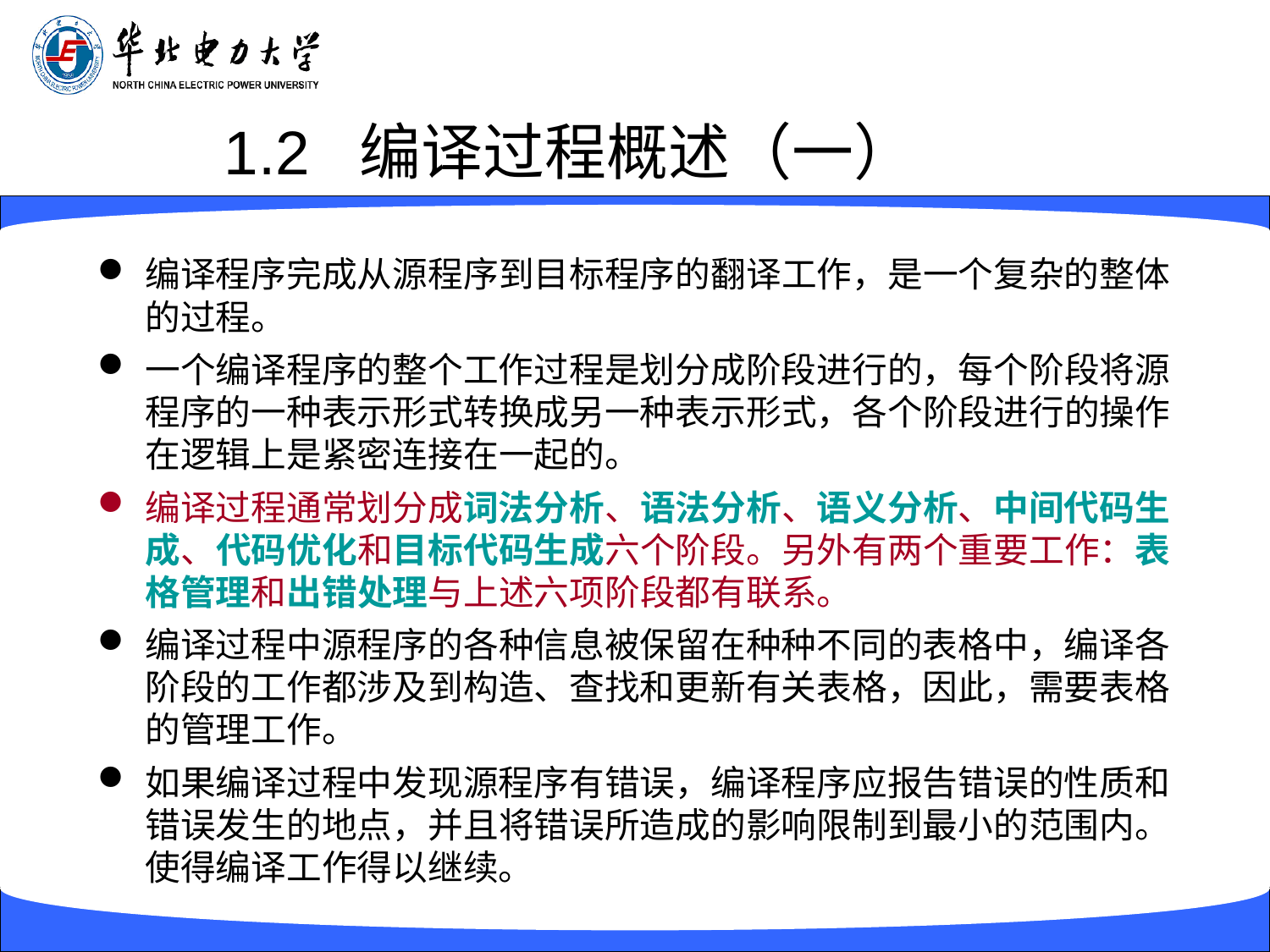

# 1.2  编译过程概述（一）
编译程序完成从源程序到目标程序的翻译工作，是一个复杂的整体的过程。
一个编译程序的整个工作过程是划分成阶段进行的，每个阶段将源程序的一种表示形式转换成另一种表示形式，各个阶段进行的操作在逻辑上是紧密连接在一起的。
编译过程通常划分成词法分析、语法分析、语义分析、中间代码生成、代码优化和目标代码生成六个阶段。另外有两个重要工作：表格管理和出错处理与上述六项阶段都有联系。
编译过程中源程序的各种信息被保留在种种不同的表格中，编译各阶段的工作都涉及到构造、查找和更新有关表格，因此，需要表格的管理工作。
如果编译过程中发现源程序有错误，编译程序应报告错误的性质和错误发生的地点，并且将错误所造成的影响限制到最小的范围内。使得编译工作得以继续。